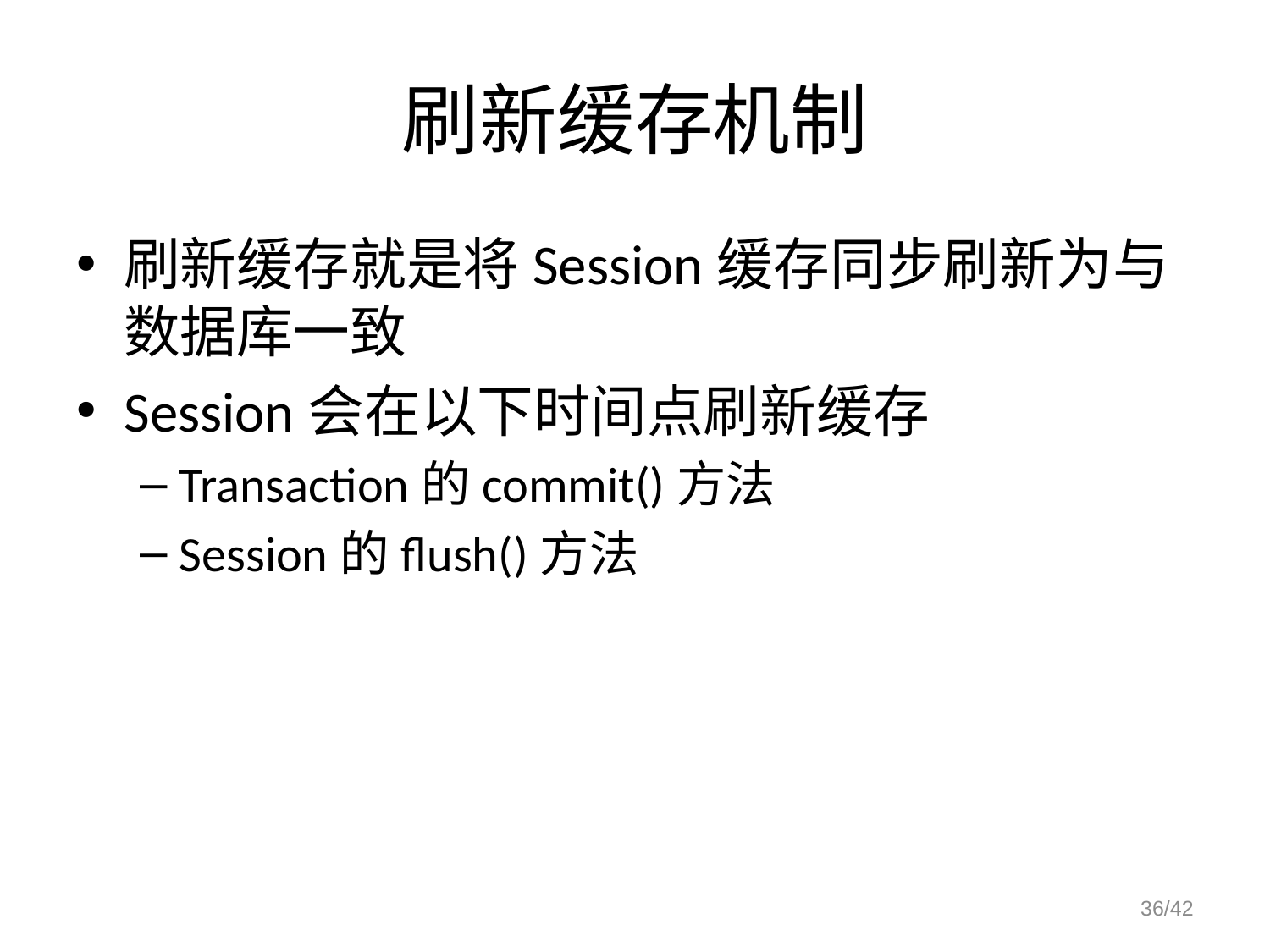

# 刷新缓存机制
刷新缓存就是将Session缓存同步刷新为与数据库一致
Session会在以下时间点刷新缓存
Transaction的commit()方法
Session的flush()方法
36/42